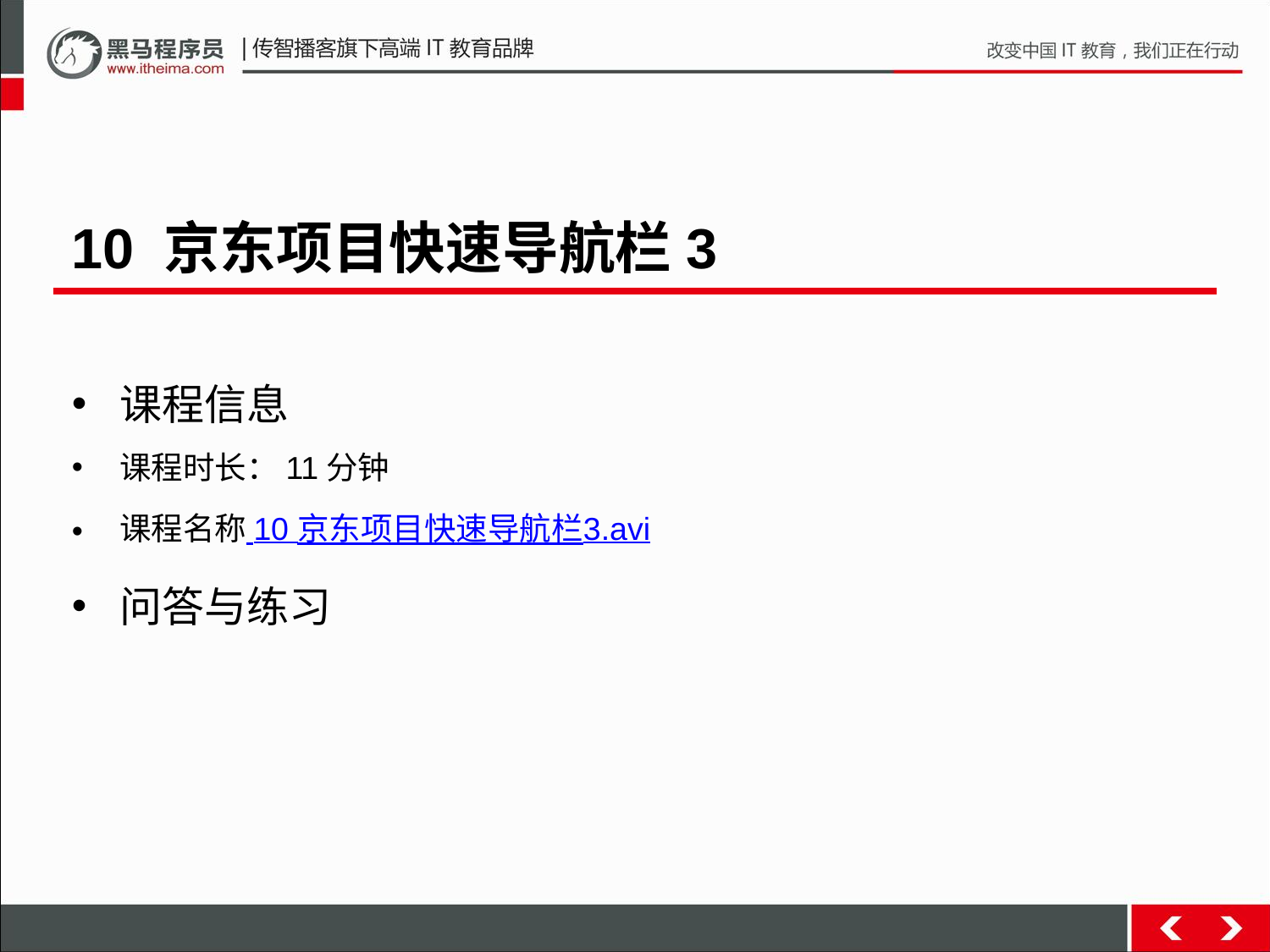

10 京东项目快速导航栏3
课程信息
课程时长：11分钟
课程名称 10 京东项目快速导航栏3.avi
问答与练习